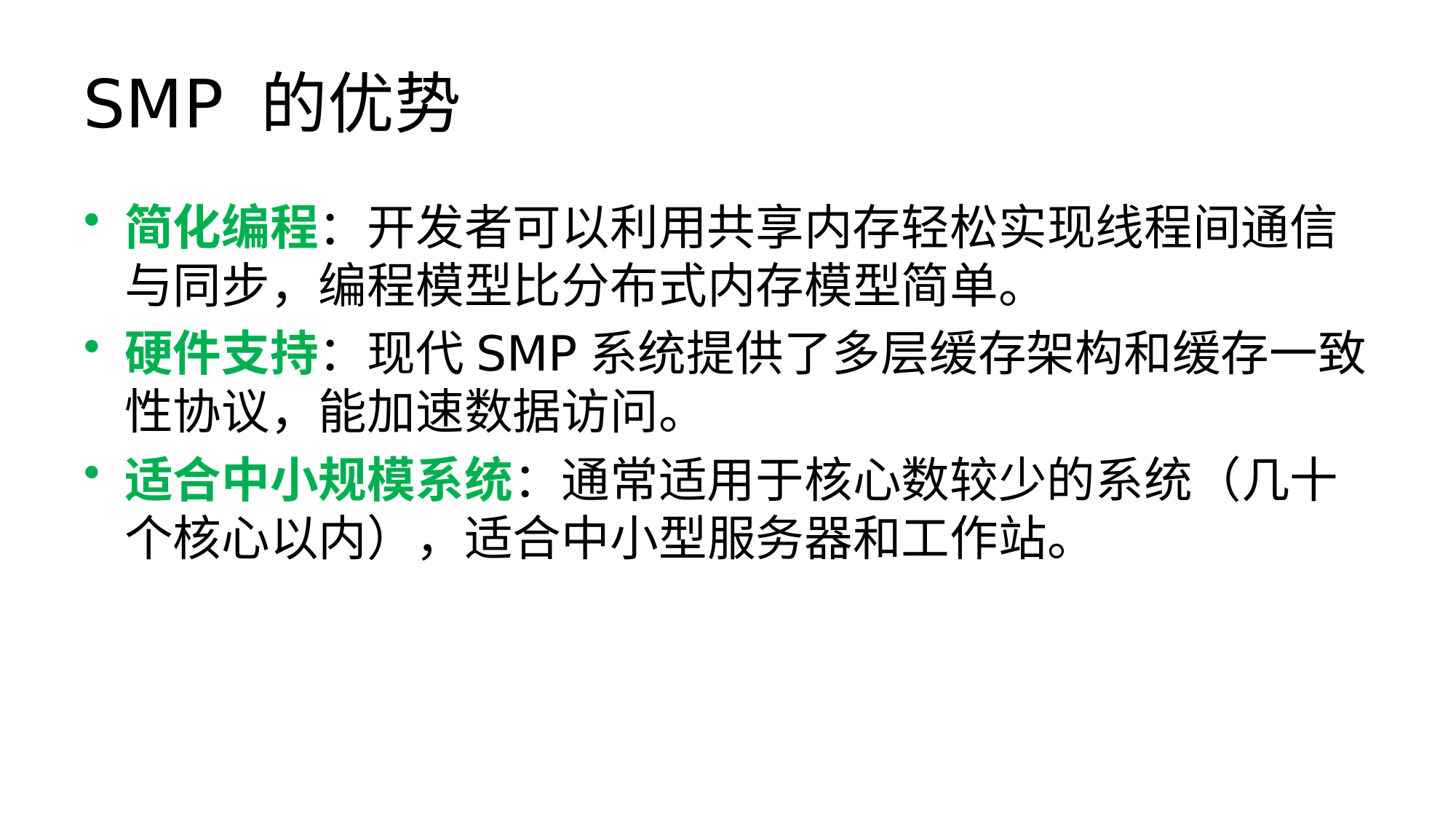

# SMP 的优势
简化编程：开发者可以利用共享内存轻松实现线程间通信与同步，编程模型比分布式内存模型简单。
硬件支持：现代SMP系统提供了多层缓存架构和缓存一致性协议，能加速数据访问。
适合中小规模系统：通常适用于核心数较少的系统（几十个核心以内），适合中小型服务器和工作站。
26